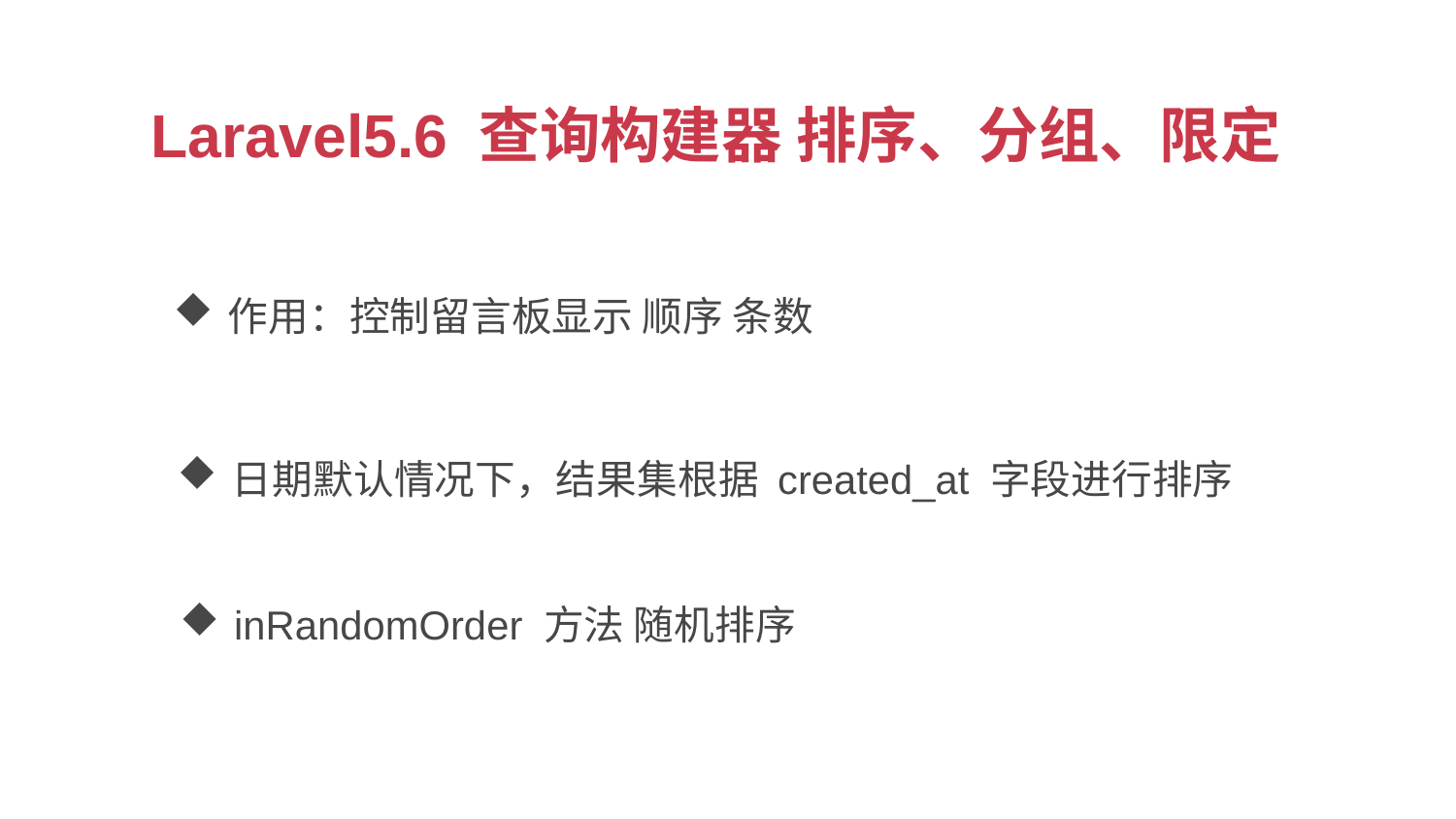

Laravel5.6 查询构建器 排序、分组、限定

作用：控制留言板显示 顺序 条数
日期默认情况下，结果集根据 created_at 字段进行排序
inRandomOrder 方法 随机排序